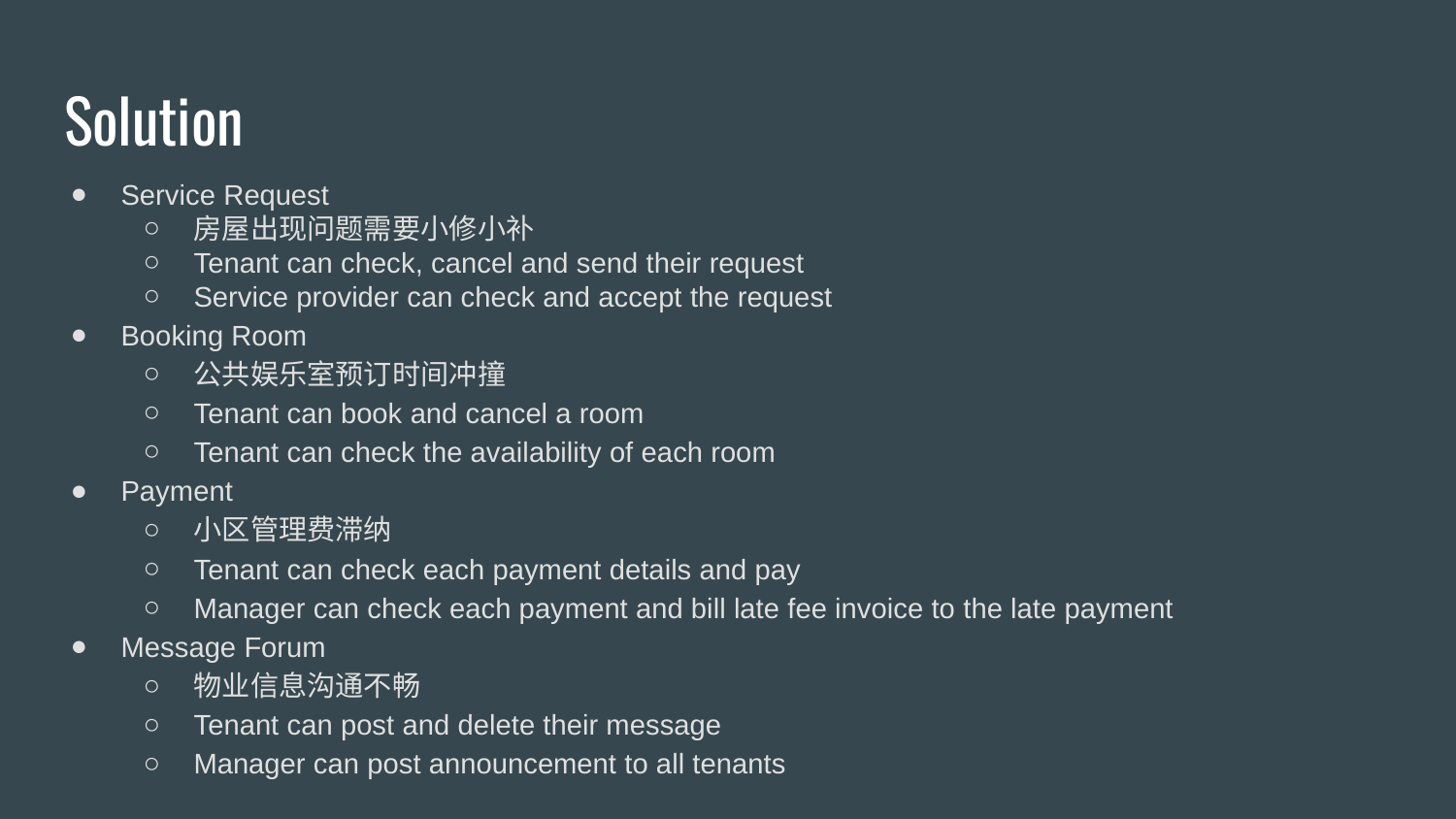

# Solution
Service Request
房屋出现问题需要小修小补
Tenant can check, cancel and send their request
Service provider can check and accept the request
Booking Room
公共娱乐室预订时间冲撞
Tenant can book and cancel a room
Tenant can check the availability of each room
Payment
小区管理费滞纳
Tenant can check each payment details and pay
Manager can check each payment and bill late fee invoice to the late payment
Message Forum
物业信息沟通不畅
Tenant can post and delete their message
Manager can post announcement to all tenants